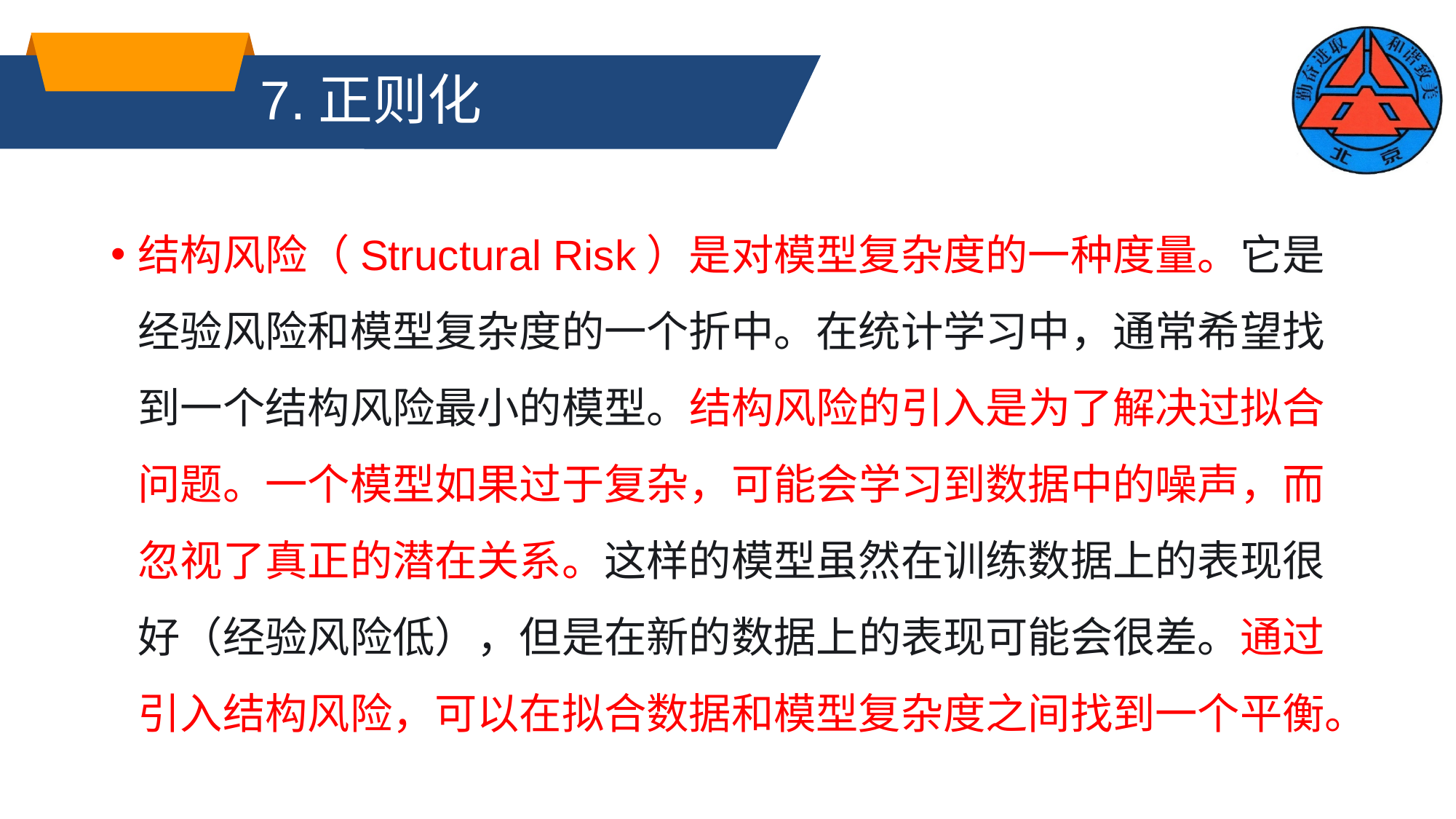

# 7.正则化
结构风险（Structural Risk）是对模型复杂度的一种度量。它是经验风险和模型复杂度的一个折中。在统计学习中，通常希望找到一个结构风险最小的模型。结构风险的引入是为了解决过拟合问题。一个模型如果过于复杂，可能会学习到数据中的噪声，而忽视了真正的潜在关系。这样的模型虽然在训练数据上的表现很好（经验风险低），但是在新的数据上的表现可能会很差。通过引入结构风险，可以在拟合数据和模型复杂度之间找到一个平衡。